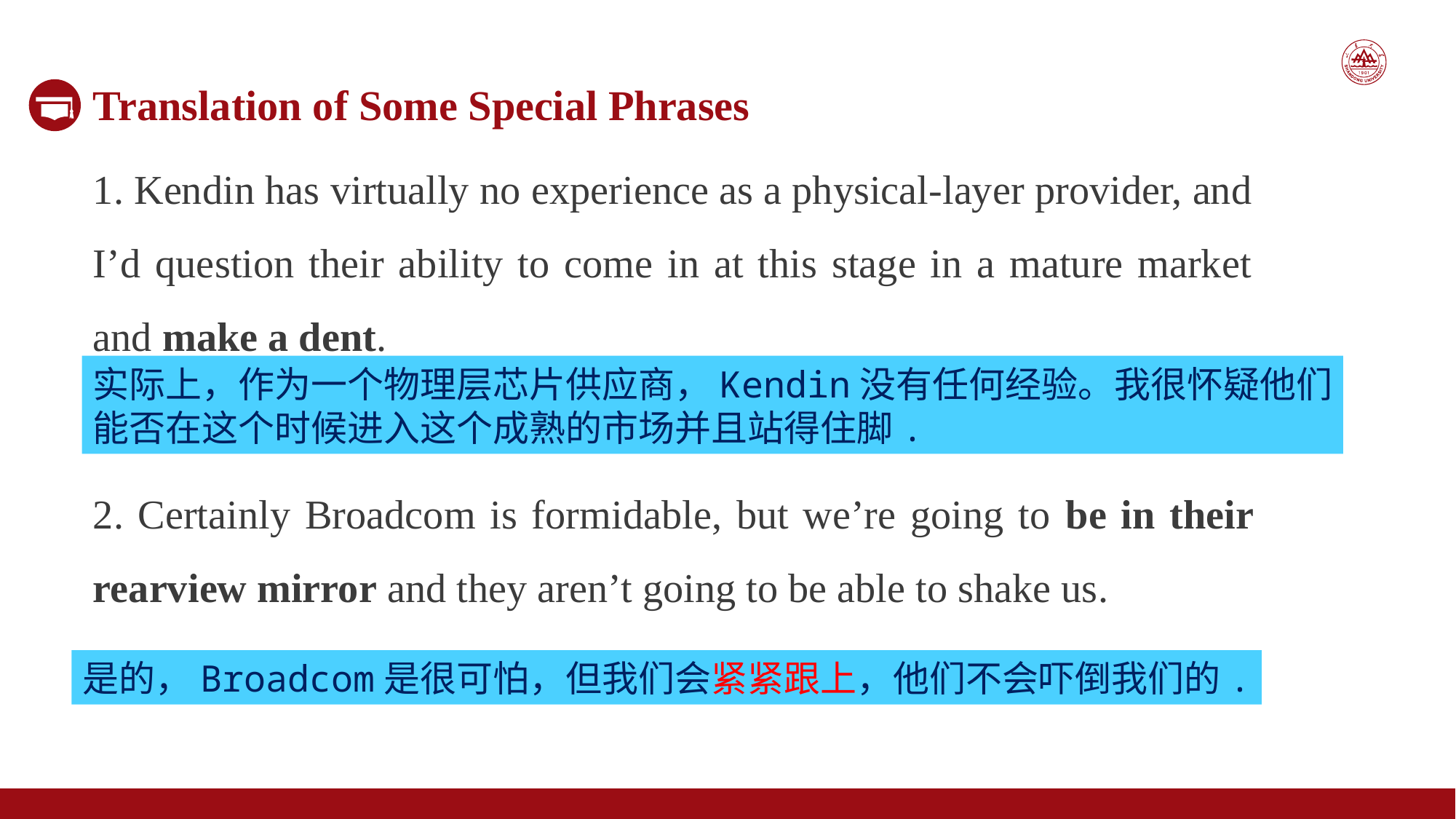

Translation of Some Special Phrases
1. Kendin has virtually no experience as a physical-layer provider, and I’d question their ability to come in at this stage in a mature market and make a dent.

2. Certainly Broadcom is formidable, but we’re going to be in their rearview mirror and they aren’t going to be able to shake us.

实际上，作为一个物理层芯片供应商，Kendin没有任何经验。我很怀疑他们
能否在这个时候进入这个成熟的市场并且站得住脚.
是的，Broadcom是很可怕，但我们会紧紧跟上，他们不会吓倒我们的.